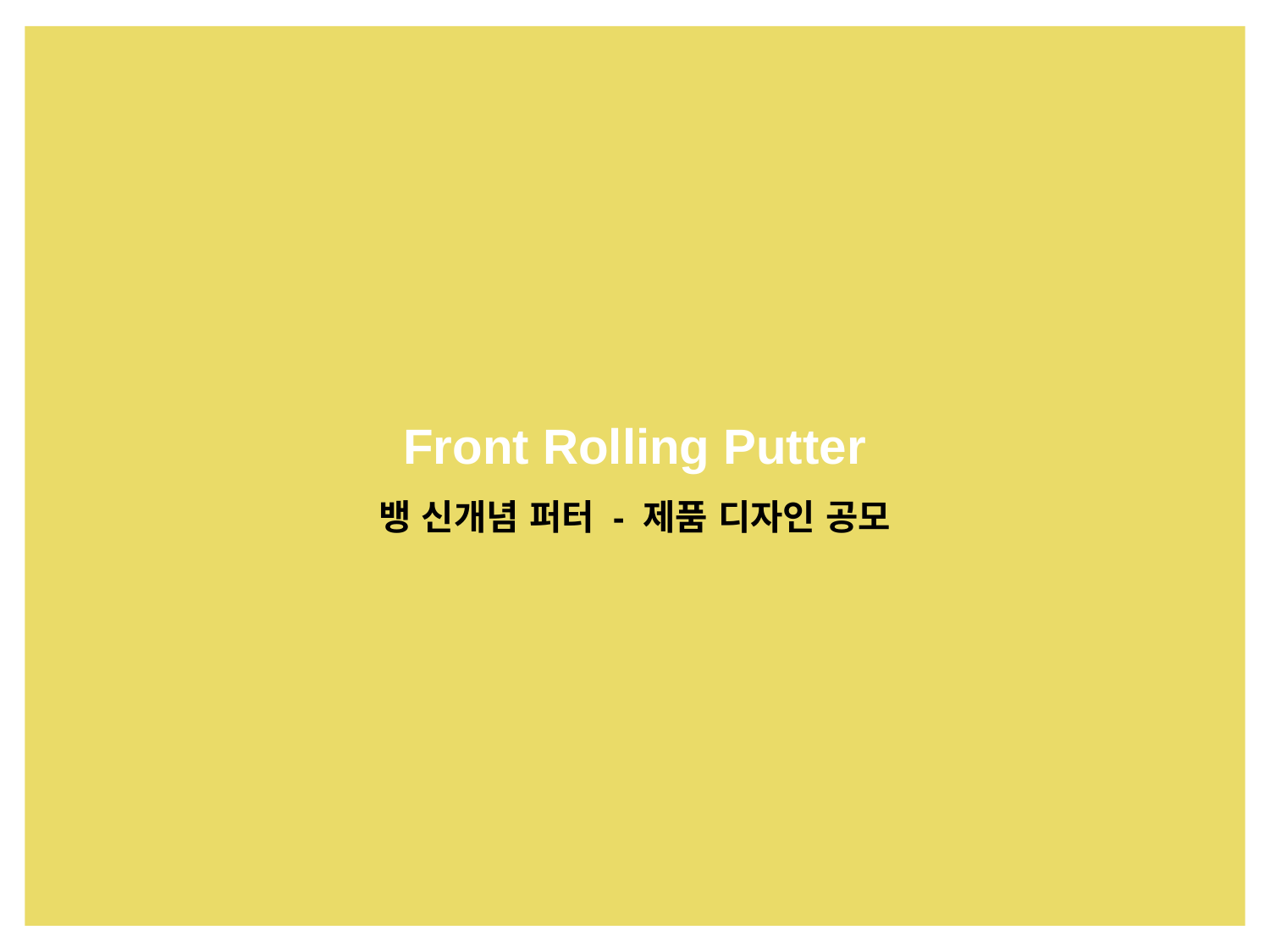

Front Rolling Putter
뱅 신개념 퍼터 - 제품 디자인 공모